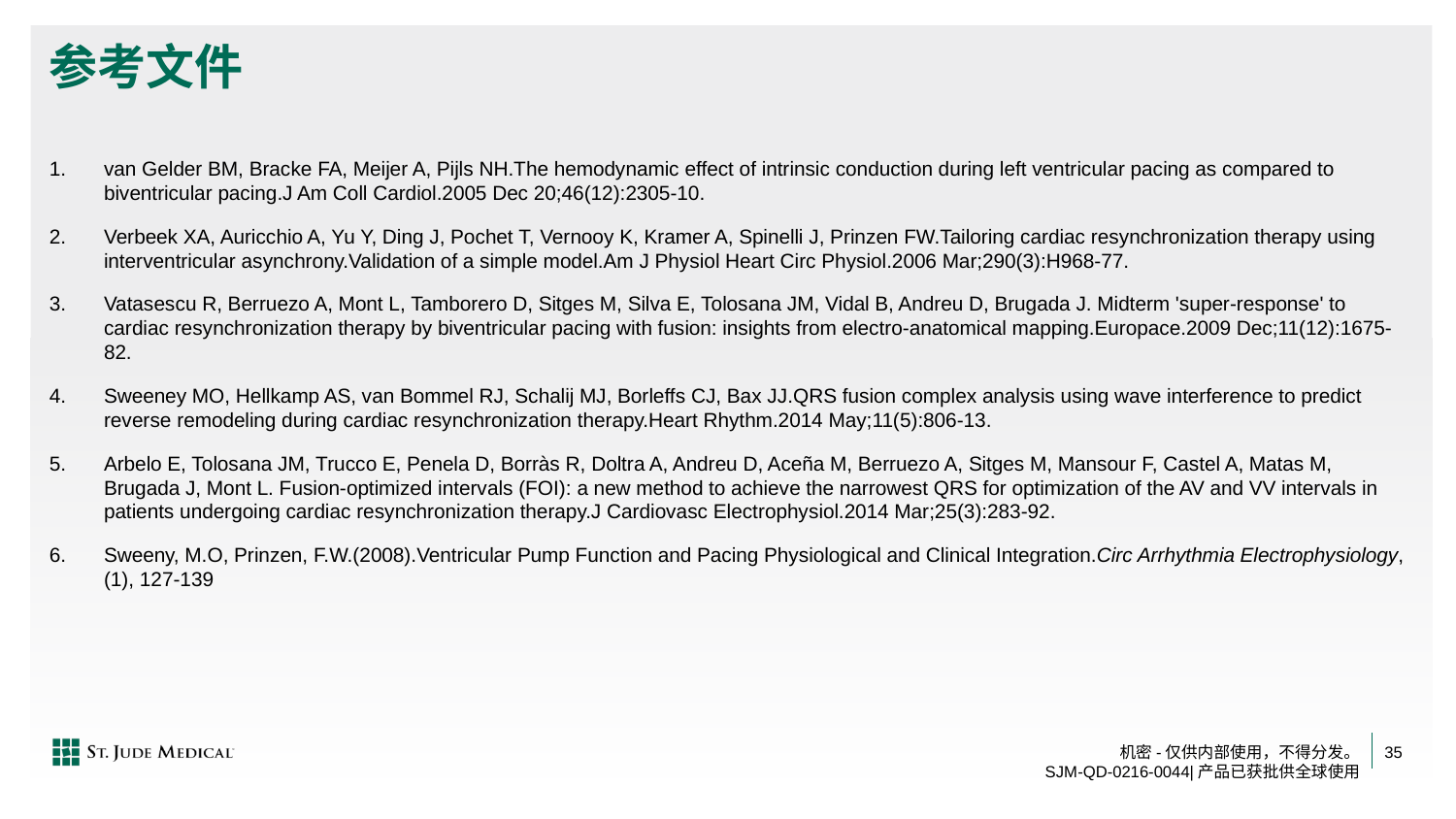

# 参考文件
van Gelder BM, Bracke FA, Meijer A, Pijls NH.The hemodynamic effect of intrinsic conduction during left ventricular pacing as compared to biventricular pacing.J Am Coll Cardiol.2005 Dec 20;46(12):2305-10.
Verbeek XA, Auricchio A, Yu Y, Ding J, Pochet T, Vernooy K, Kramer A, Spinelli J, Prinzen FW.Tailoring cardiac resynchronization therapy using interventricular asynchrony.Validation of a simple model.Am J Physiol Heart Circ Physiol.2006 Mar;290(3):H968-77.
Vatasescu R, Berruezo A, Mont L, Tamborero D, Sitges M, Silva E, Tolosana JM, Vidal B, Andreu D, Brugada J. Midterm 'super-response' to cardiac resynchronization therapy by biventricular pacing with fusion: insights from electro-anatomical mapping.Europace.2009 Dec;11(12):1675-82.
Sweeney MO, Hellkamp AS, van Bommel RJ, Schalij MJ, Borleffs CJ, Bax JJ.QRS fusion complex analysis using wave interference to predict reverse remodeling during cardiac resynchronization therapy.Heart Rhythm.2014 May;11(5):806-13.
Arbelo E, Tolosana JM, Trucco E, Penela D, Borràs R, Doltra A, Andreu D, Aceña M, Berruezo A, Sitges M, Mansour F, Castel A, Matas M, Brugada J, Mont L. Fusion-optimized intervals (FOI): a new method to achieve the narrowest QRS for optimization of the AV and VV intervals in patients undergoing cardiac resynchronization therapy.J Cardiovasc Electrophysiol.2014 Mar;25(3):283-92.
Sweeny, M.O, Prinzen, F.W.(2008).Ventricular Pump Function and Pacing Physiological and Clinical Integration.Circ Arrhythmia Electrophysiology, (1), 127-139

35